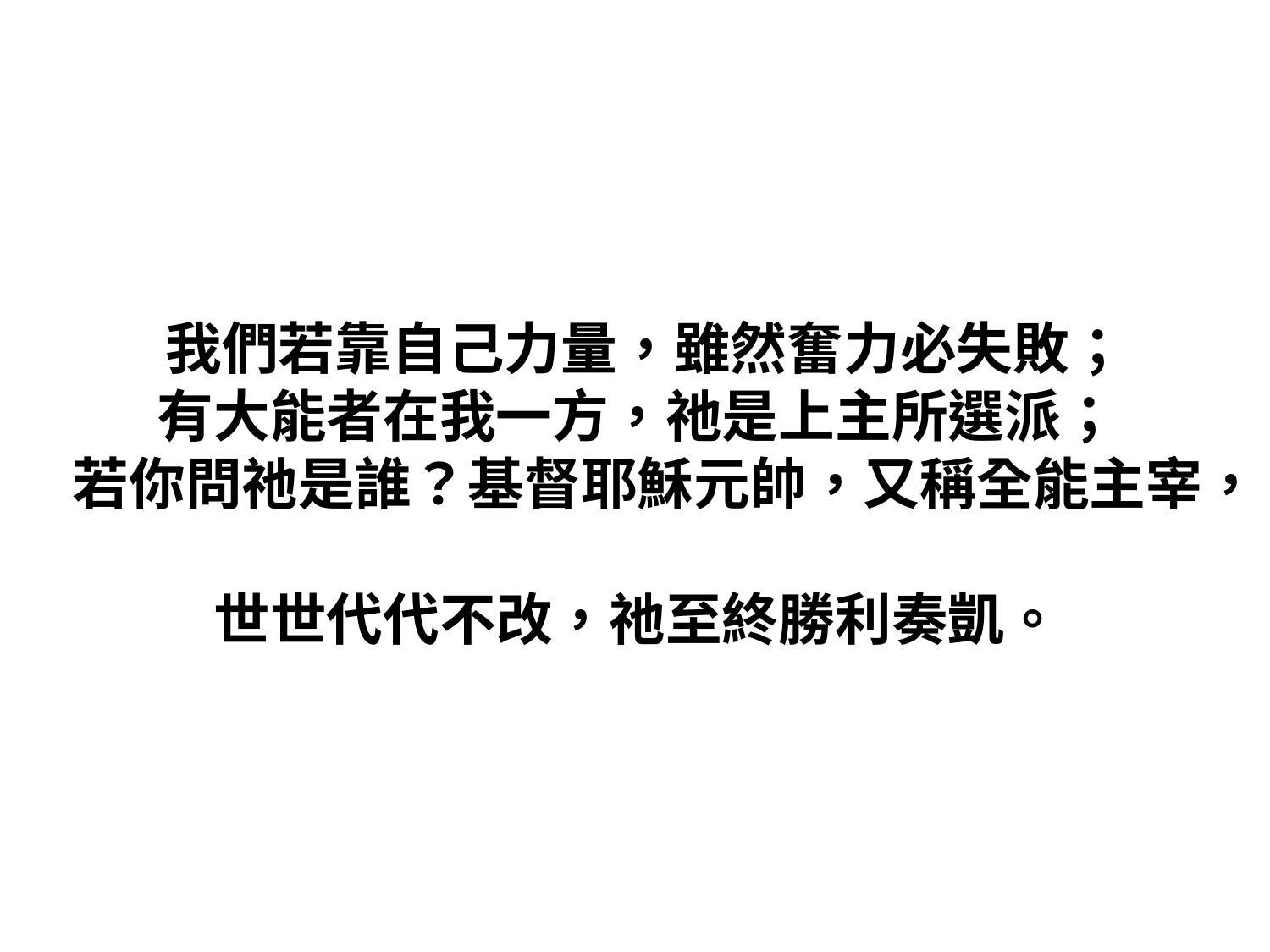

#
    我們若靠自己力量，雖然奮力必失敗；
有大能者在我一方，祂是上主所選派；
若你問祂是誰？基督耶穌元帥，又稱全能主宰，
世世代代不改，祂至終勝利奏凱。